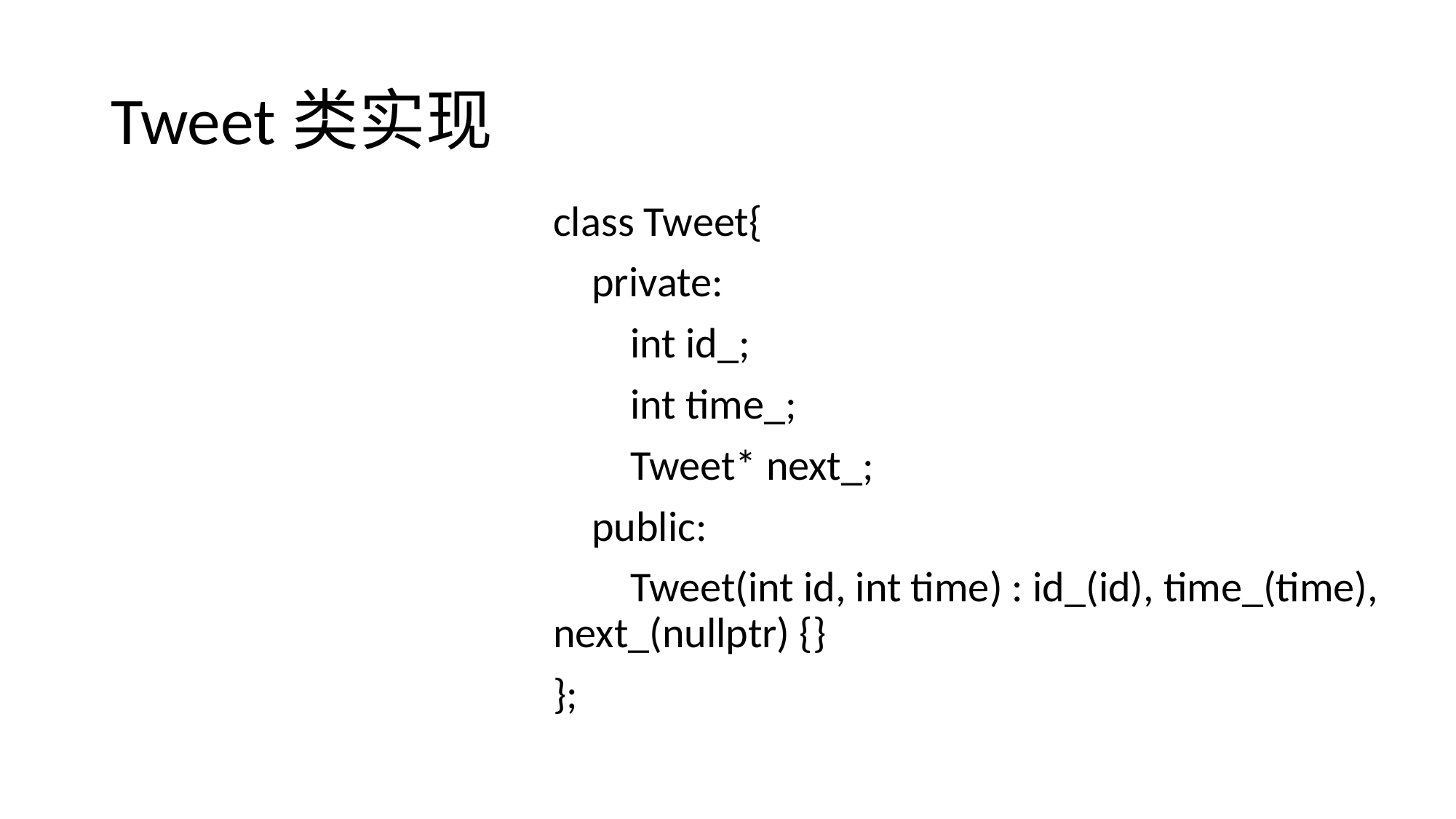

# Tweet类实现
class Tweet{
    private:
        int id_;
        int time_;
        Tweet* next_;
    public:
        Tweet(int id, int time) : id_(id), time_(time), next_(nullptr) {}
};